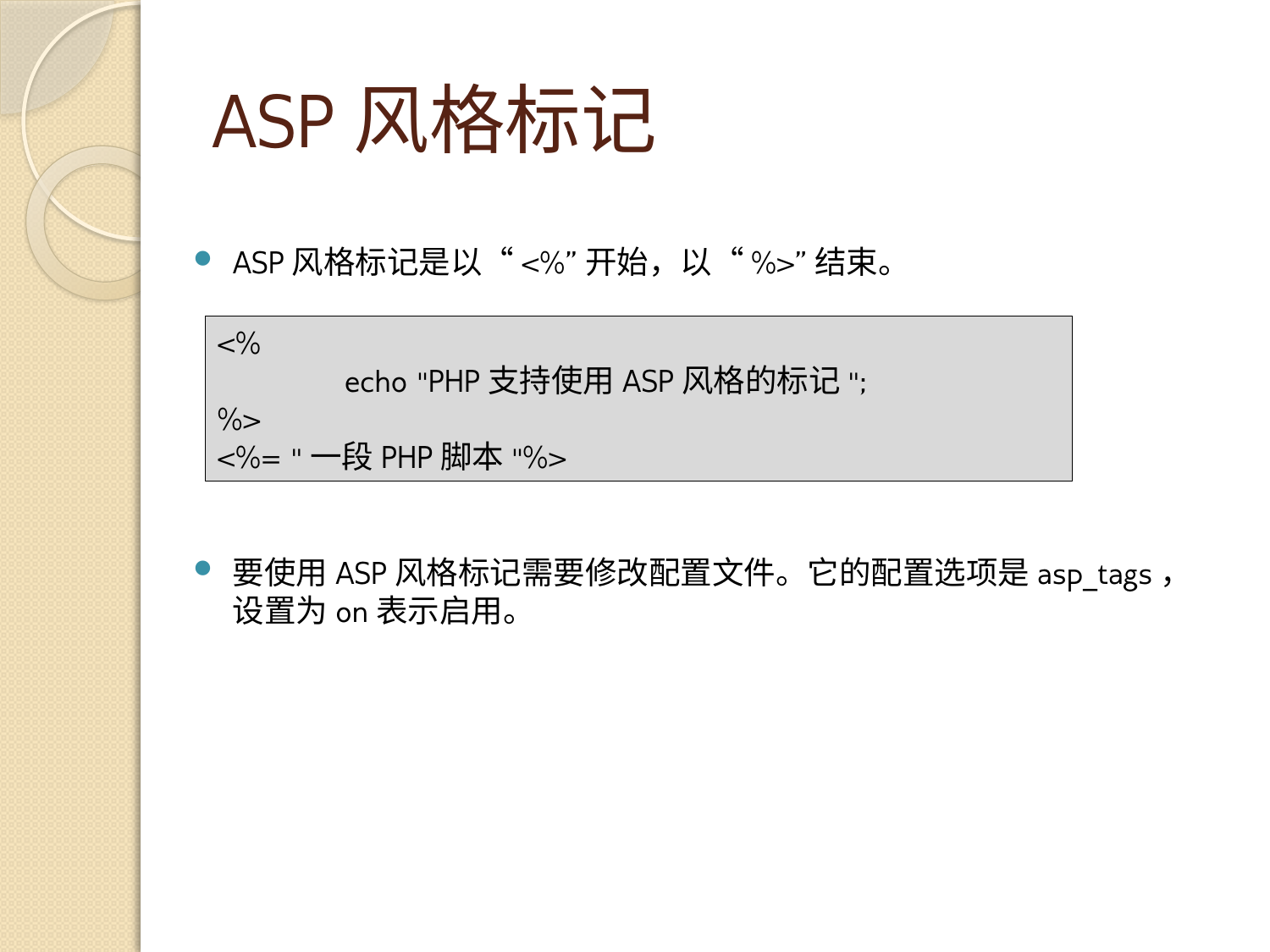

# ASP风格标记
ASP风格标记是以“<%”开始，以“%>”结束。
<%
	echo "PHP支持使用ASP风格的标记";
%>
<%= "一段PHP脚本"%>
要使用ASP风格标记需要修改配置文件。它的配置选项是asp_tags，设置为on表示启用。